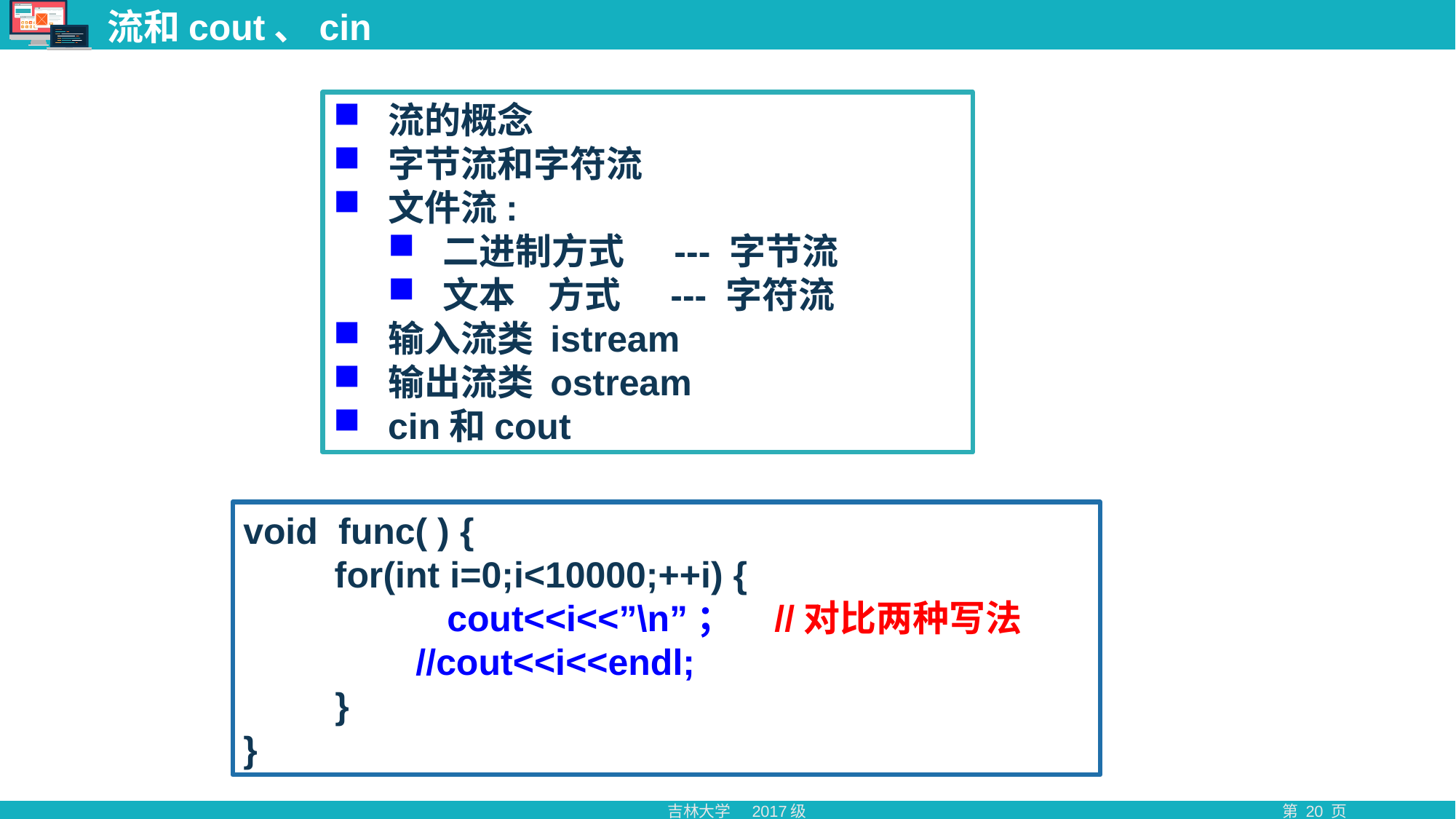

# 流和cout、cin
流的概念
字节流和字符流
文件流:
二进制方式     --- 字节流
文本    方式     --- 字符流
输入流类 istream
输出流类 ostream
cin和cout
void  func( ) {
         for(int i=0;i<10000;++i) {
                    cout<<i<<”\n”；    //对比两种写法
                    //cout<<i<<endl;
         }
}